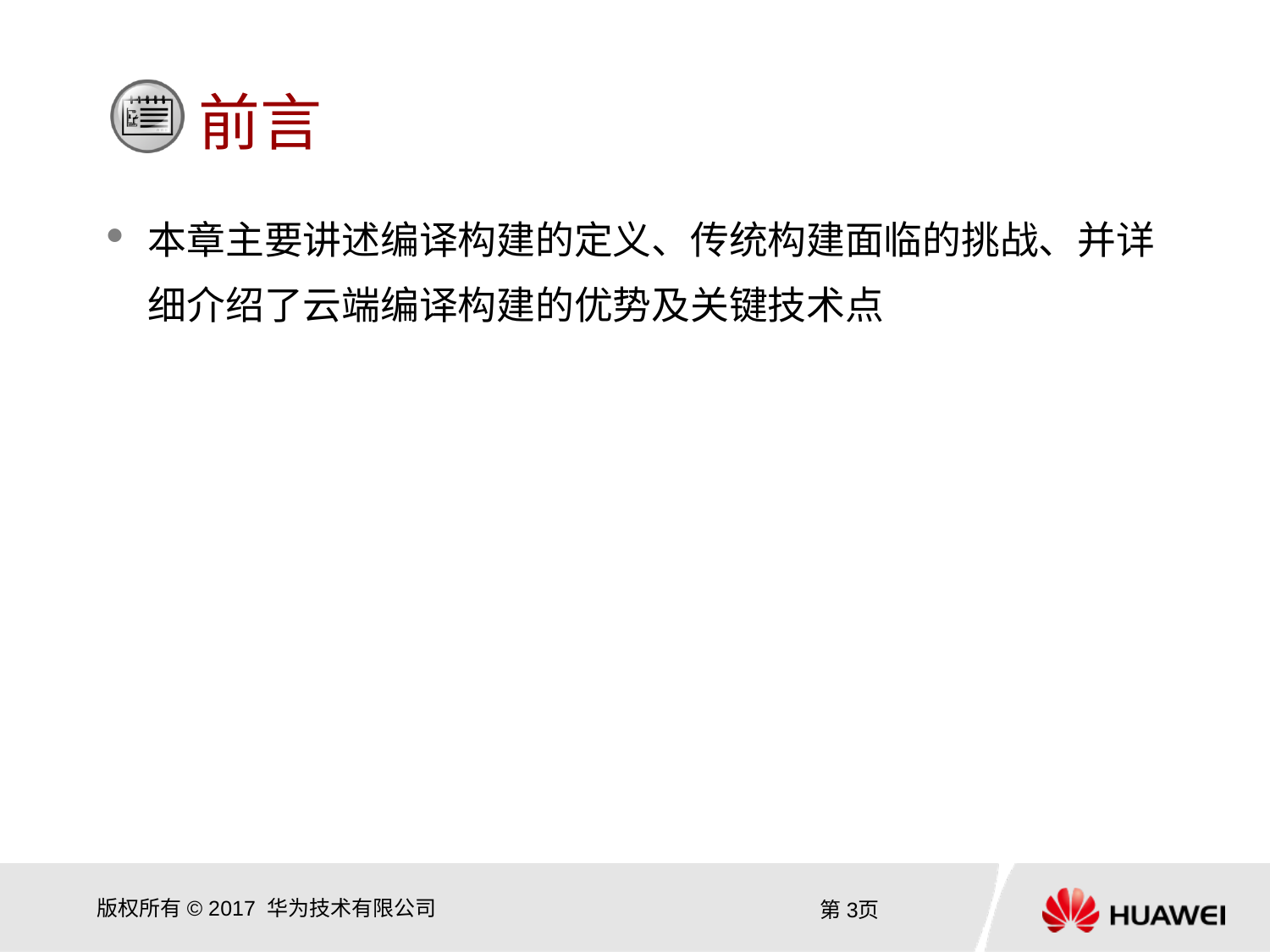

本章主要讲述编译构建的定义、传统构建面临的挑战、并详细介绍了云端编译构建的优势及关键技术点